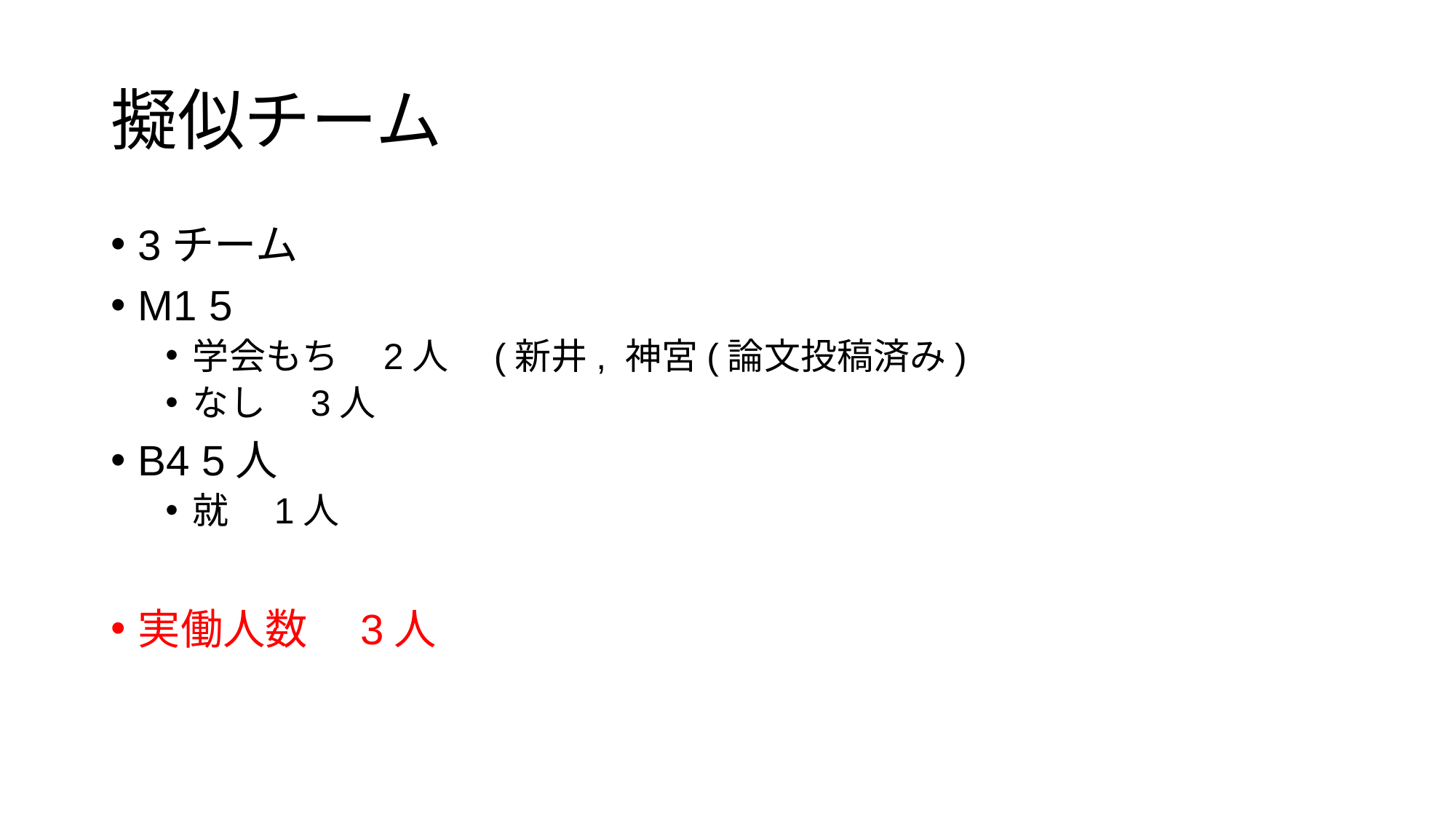

# 擬似チーム
3チーム
M1 5
学会もち　2人　(新井, 神宮(論文投稿済み)
なし　3人
B4 5人
就　1人

実働人数　3人